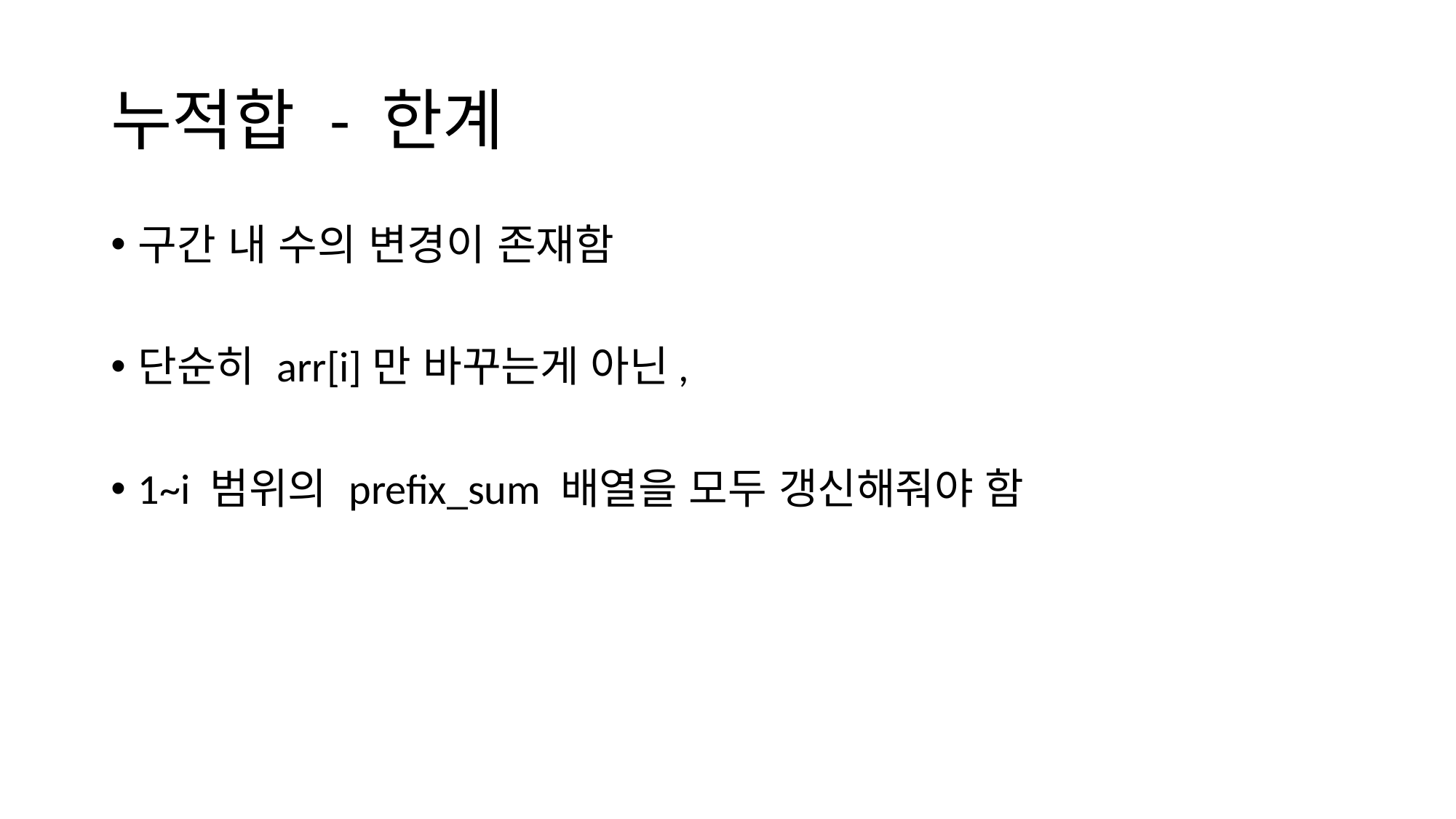

# 누적합 - 한계
구간 내 수의 변경이 존재함

단순히 arr[i]만 바꾸는게 아닌,

1~i 범위의 prefix_sum 배열을 모두 갱신해줘야 함